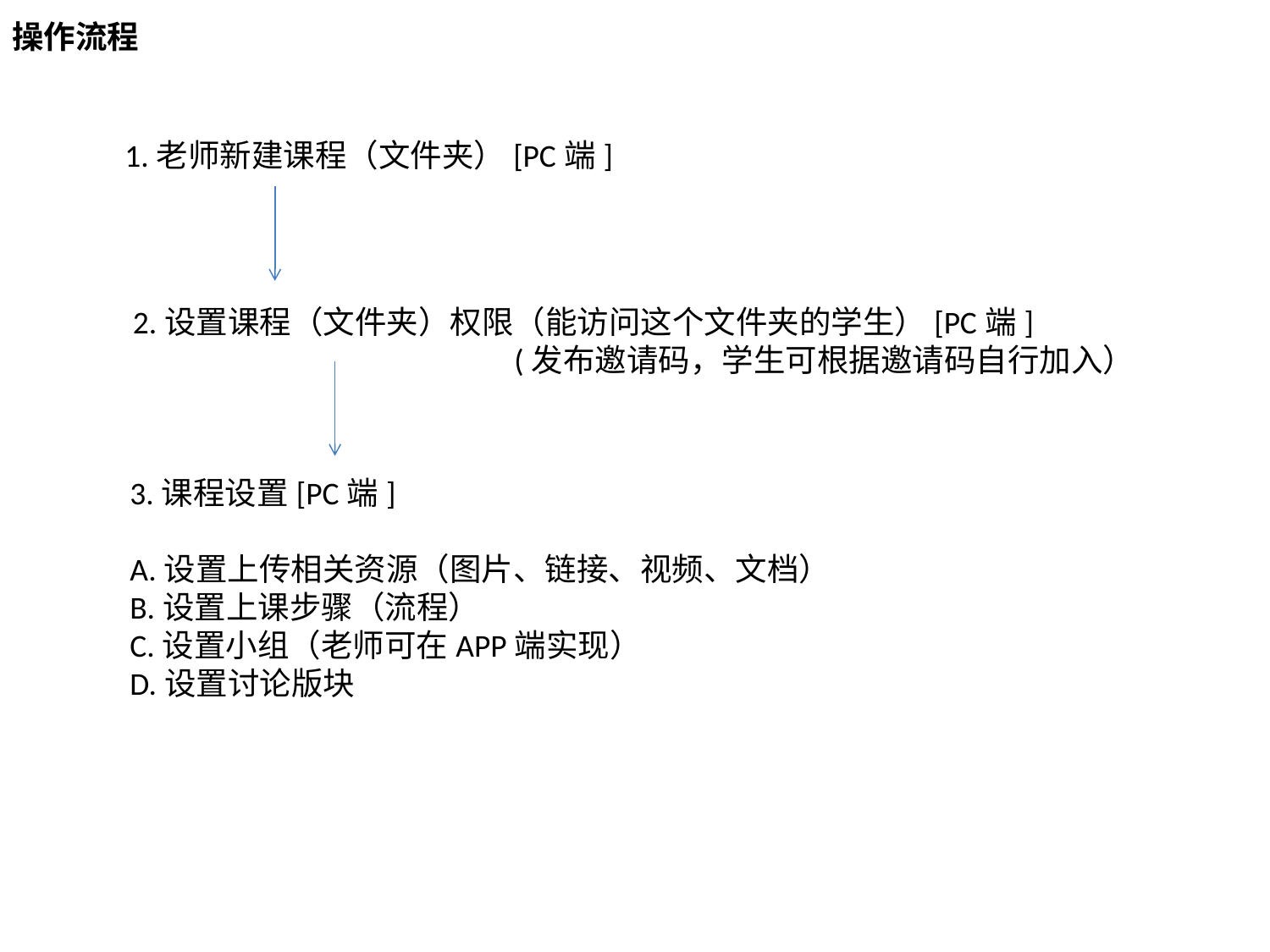

操作流程
1.老师新建课程（文件夹）[PC端]
2.设置课程（文件夹）权限（能访问这个文件夹的学生）[PC端]
                                                     (发布邀请码，学生可根据邀请码自行加入）
3.课程设置[PC端]

A.设置上传相关资源（图片、链接、视频、文档）
B.设置上课步骤（流程）
C.设置小组（老师可在APP端实现）
D.设置讨论版块